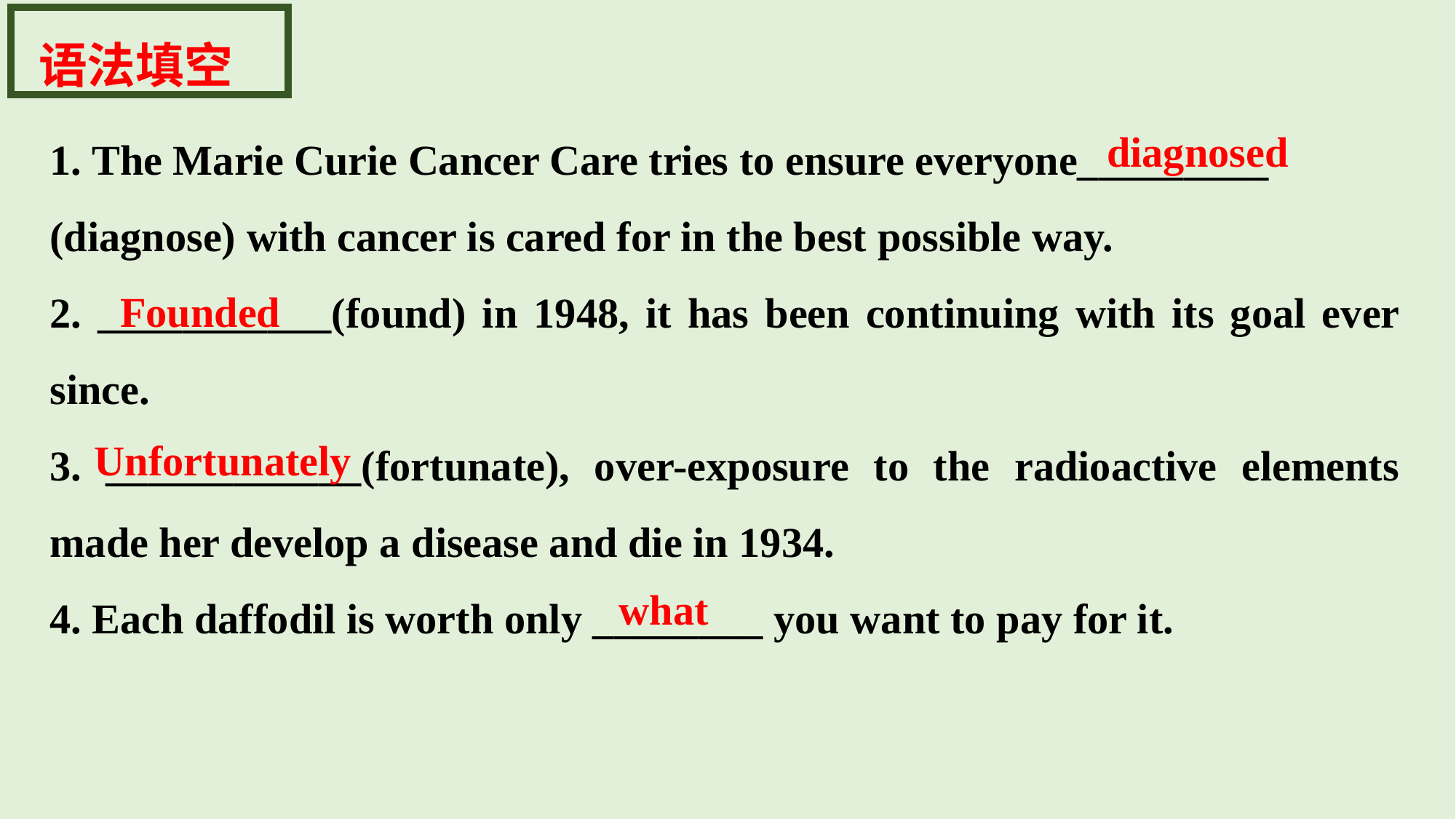

语法填空

1. The Marie Curie Cancer Care tries to ensure everyone_________
(diagnose) with cancer is cared for in the best possible way.
2. ___________(found) in 1948, it has been continuing with its goal ever since.
3. ____________(fortunate), over-exposure to the radioactive elements made her develop a disease and die in 1934.
4. Each daffodil is worth only ________ you want to pay for it.

diagnosed

 Founded
Unfortunately
 what